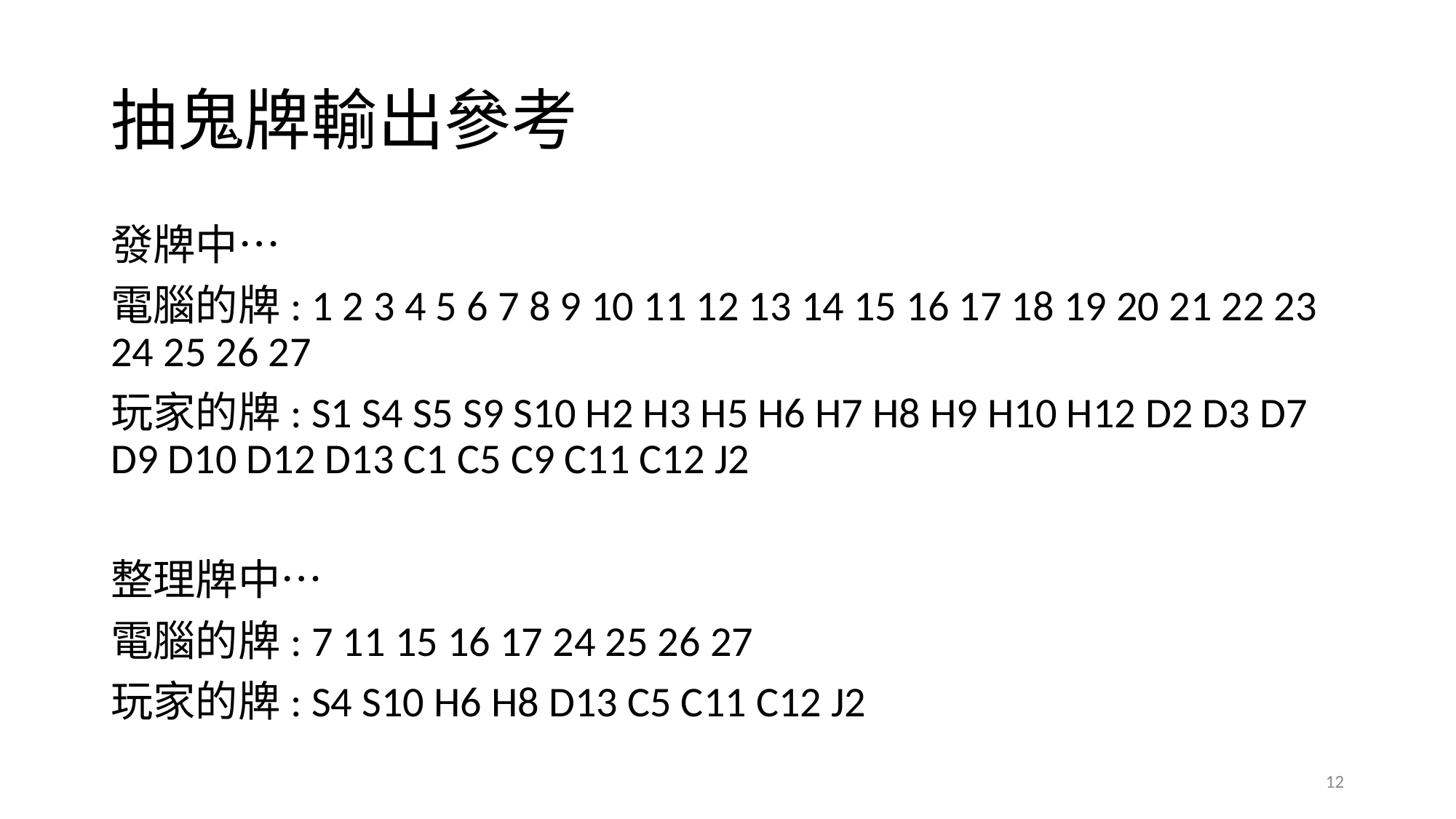

# 抽鬼牌輸出參考
發牌中…
電腦的牌: 1 2 3 4 5 6 7 8 9 10 11 12 13 14 15 16 17 18 19 20 21 22 23 24 25 26 27
玩家的牌: S1 S4 S5 S9 S10 H2 H3 H5 H6 H7 H8 H9 H10 H12 D2 D3 D7 D9 D10 D12 D13 C1 C5 C9 C11 C12 J2

整理牌中…
電腦的牌: 7 11 15 16 17 24 25 26 27
玩家的牌: S4 S10 H6 H8 D13 C5 C11 C12 J2
12